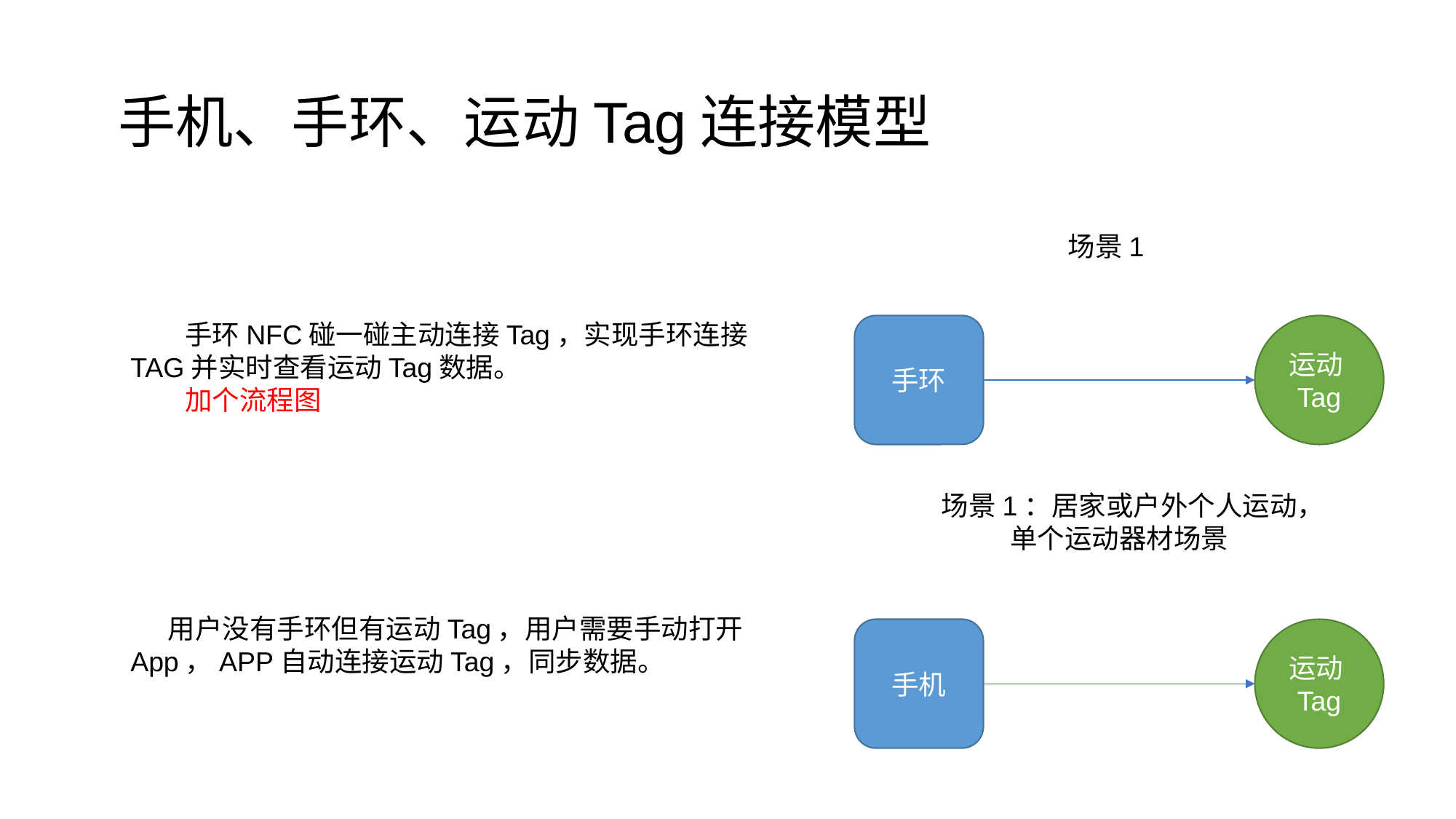

# 手机、手环、运动Tag连接模型
场景1

手环NFC碰一碰主动连接Tag，实现手环连接TAG并实时查看运动Tag数据。
加个流程图
手环
运动Tag
场景1：居家或户外个人运动，单个运动器材场景
     用户没有手环但有运动Tag，用户需要手动打开App，APP自动连接运动Tag，同步数据。
手机
运动Tag